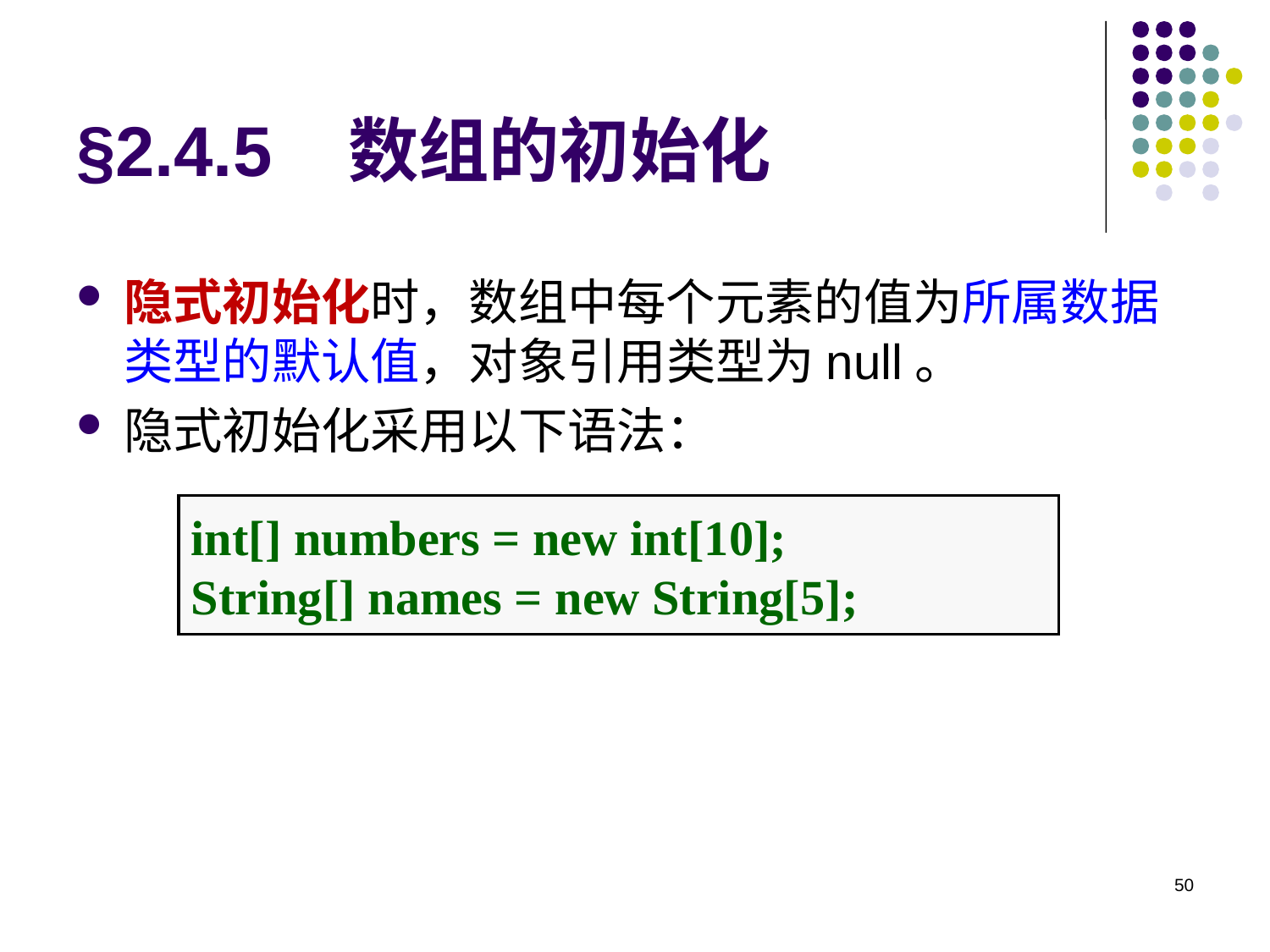

# §2.4.5   数组的初始化
隐式初始化时，数组中每个元素的值为所属数据类型的默认值，对象引用类型为null。
隐式初始化采用以下语法：
int[] numbers = new int[10];
String[] names = new String[5];
50